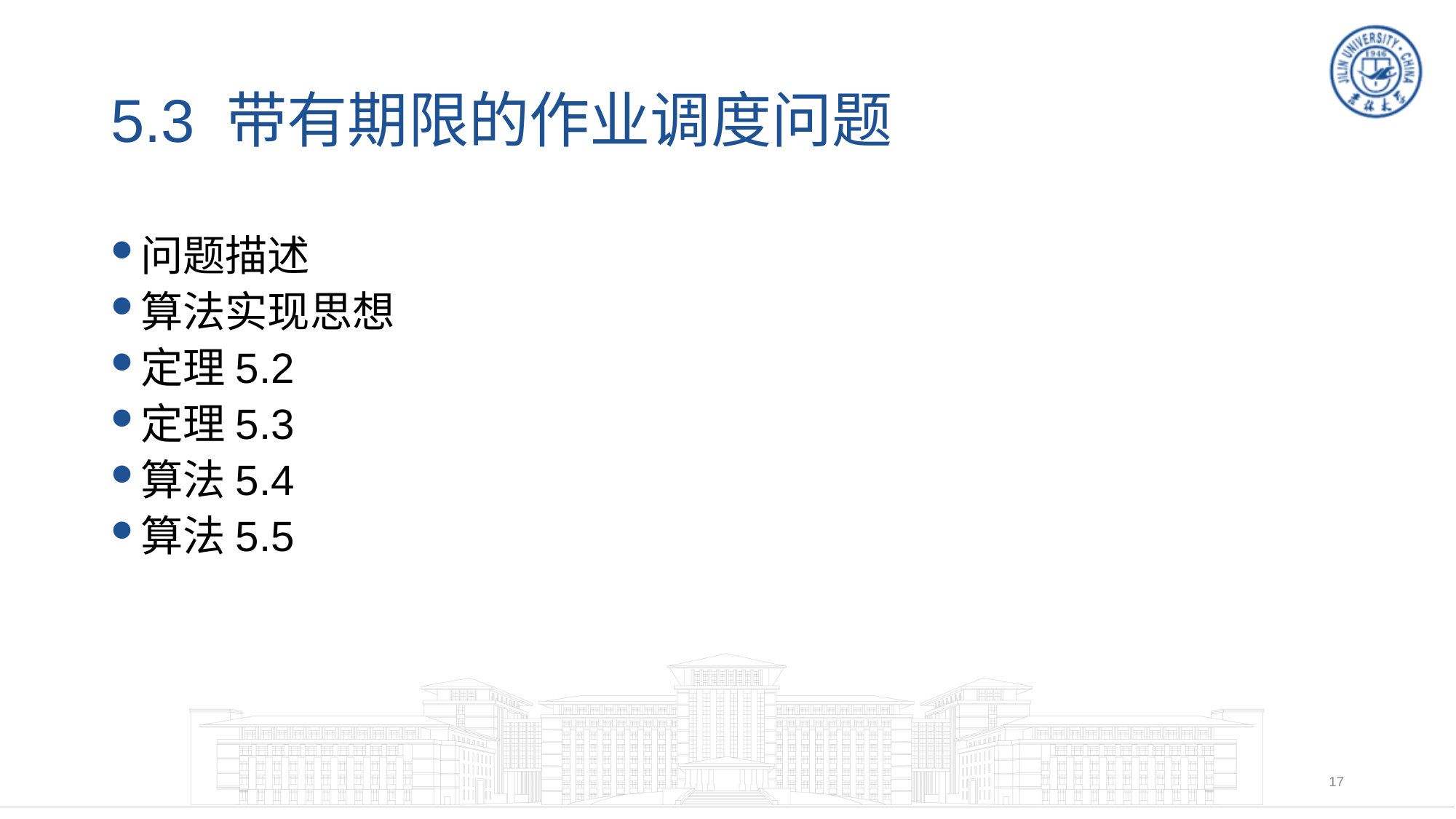

# 5.3 带有期限的作业调度问题
问题描述
算法实现思想
定理5.2
定理5.3
算法5.4
算法5.5

17